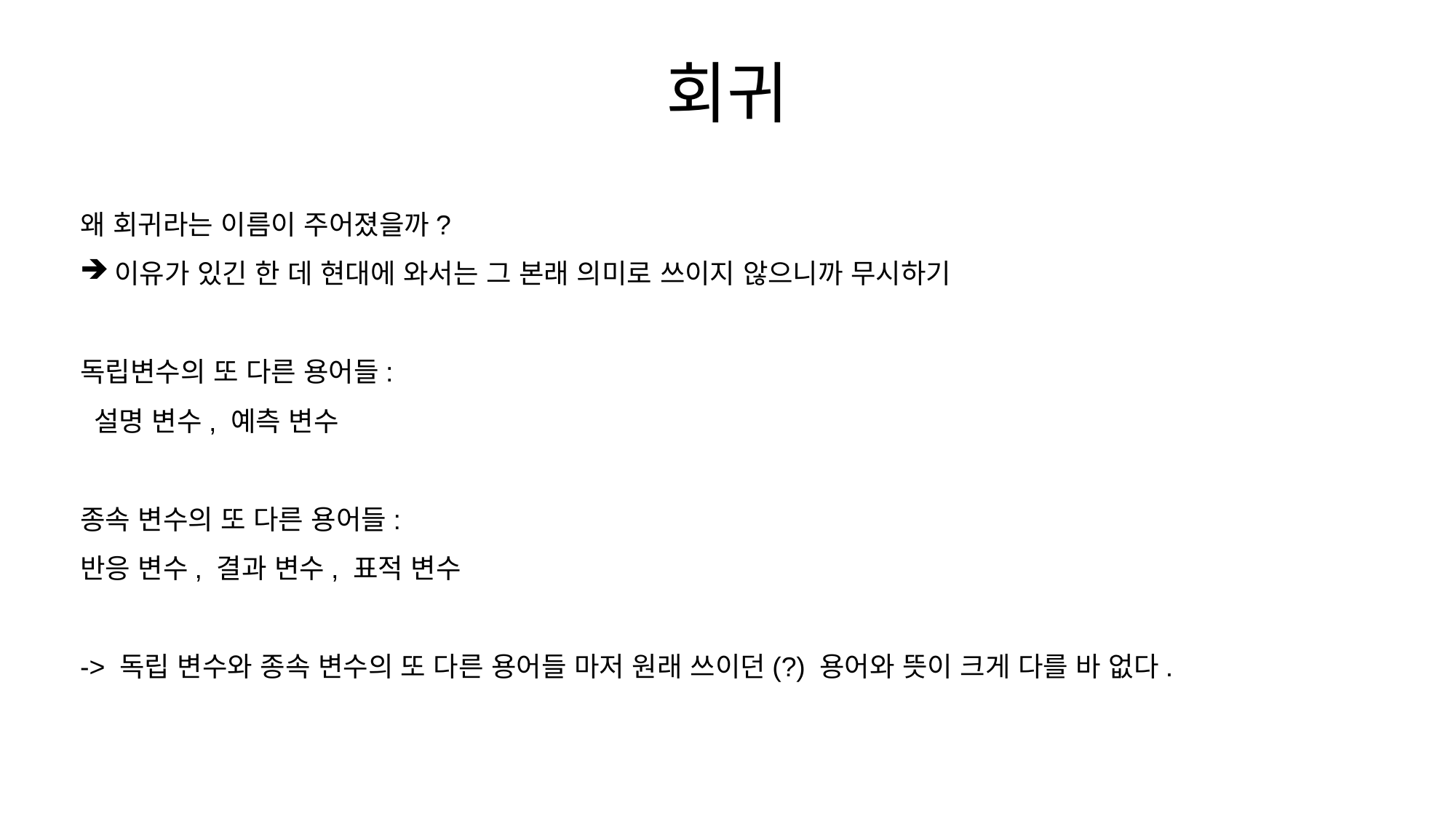

# 회귀
왜 회귀라는 이름이 주어졌을까?
이유가 있긴 한 데 현대에 와서는 그 본래 의미로 쓰이지 않으니까 무시하기

독립변수의 또 다른 용어들:
 설명 변수, 예측 변수

종속 변수의 또 다른 용어들:
반응 변수, 결과 변수, 표적 변수

-> 독립 변수와 종속 변수의 또 다른 용어들 마저 원래 쓰이던(?) 용어와 뜻이 크게 다를 바 없다.